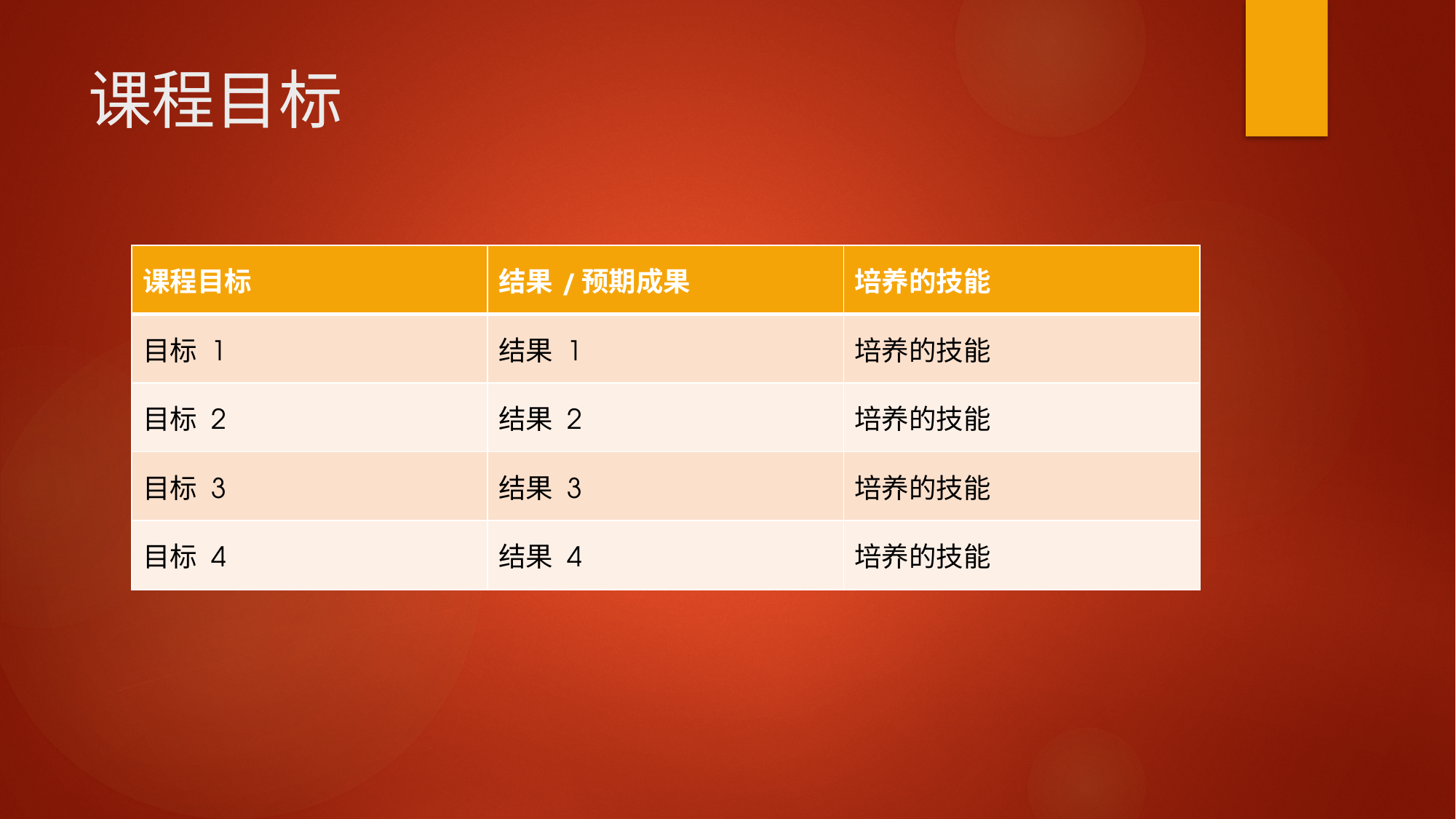

# 课程目标
| 课程目标 | 结果/预期成果 | 培养的技能 |
| --- | --- | --- |
| 目标 1 | 结果 1 | 培养的技能 |
| 目标 2 | 结果 2 | 培养的技能 |
| 目标 3 | 结果 3 | 培养的技能 |
| 目标 4 | 结果 4 | 培养的技能 |